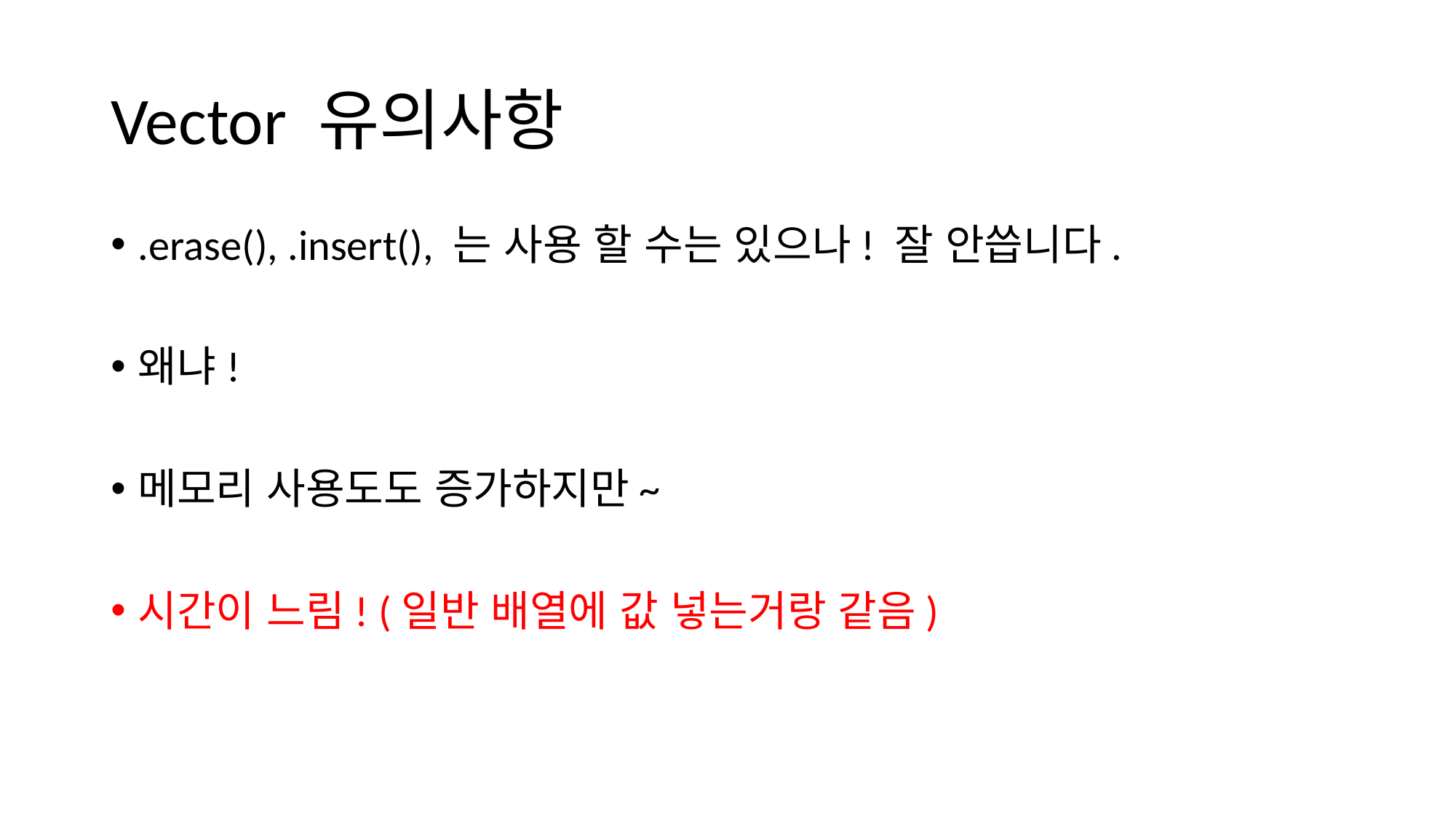

# Vector 유의사항
.erase(), .insert(), 는 사용 할 수는 있으나! 잘 안씁니다.

왜냐!

메모리 사용도도 증가하지만~

시간이 느림! (일반 배열에 값 넣는거랑 같음)